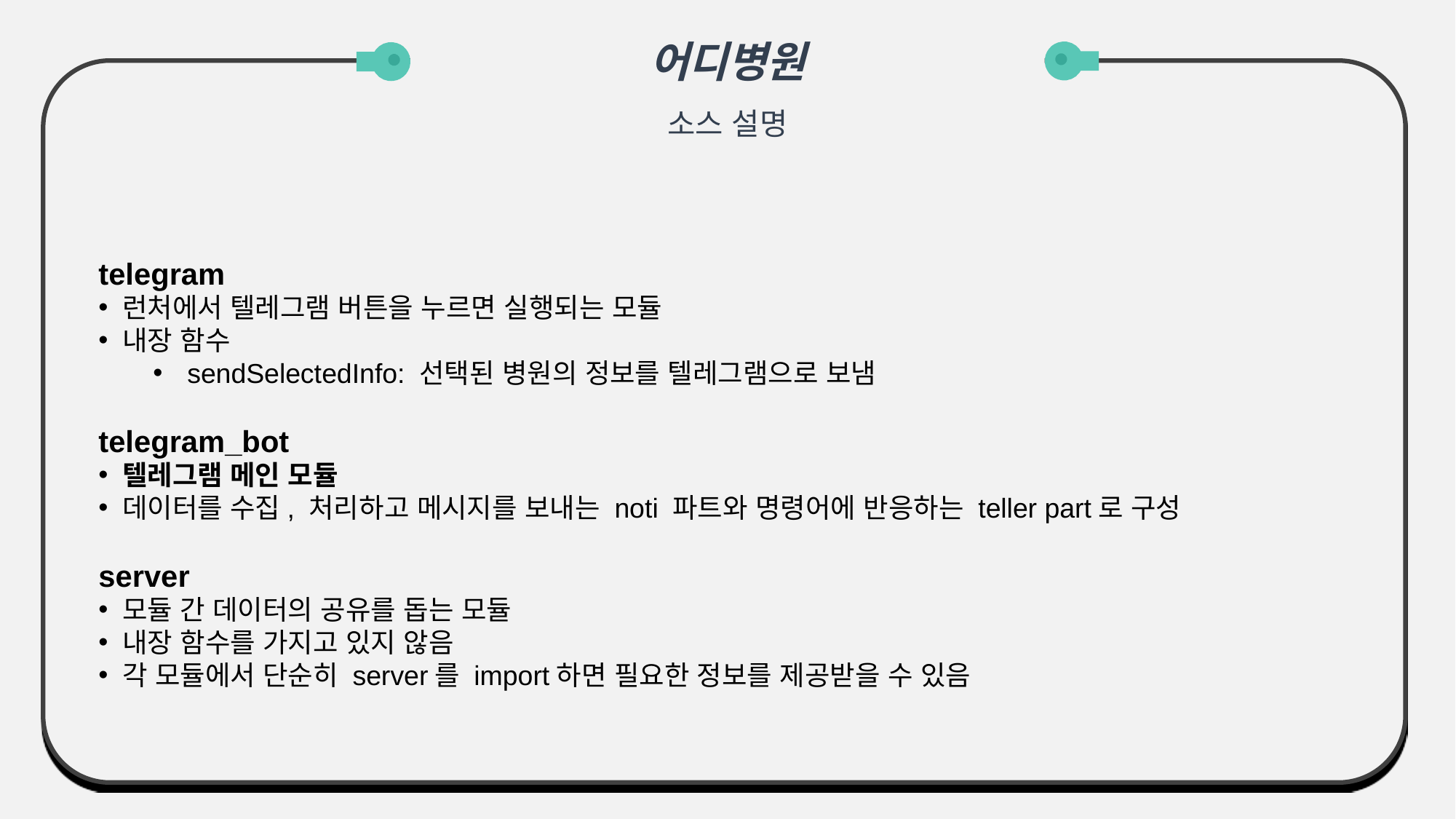

어디병원
소스 설명

telegram
 런처에서 텔레그램 버튼을 누르면 실행되는 모듈
 내장 함수
sendSelectedInfo: 선택된 병원의 정보를 텔레그램으로 보냄

telegram_bot
 텔레그램 메인 모듈
 데이터를 수집, 처리하고 메시지를 보내는 noti 파트와 명령어에 반응하는 teller part로 구성

server
 모듈 간 데이터의 공유를 돕는 모듈
 내장 함수를 가지고 있지 않음
 각 모듈에서 단순히 server를 import하면 필요한 정보를 제공받을 수 있음